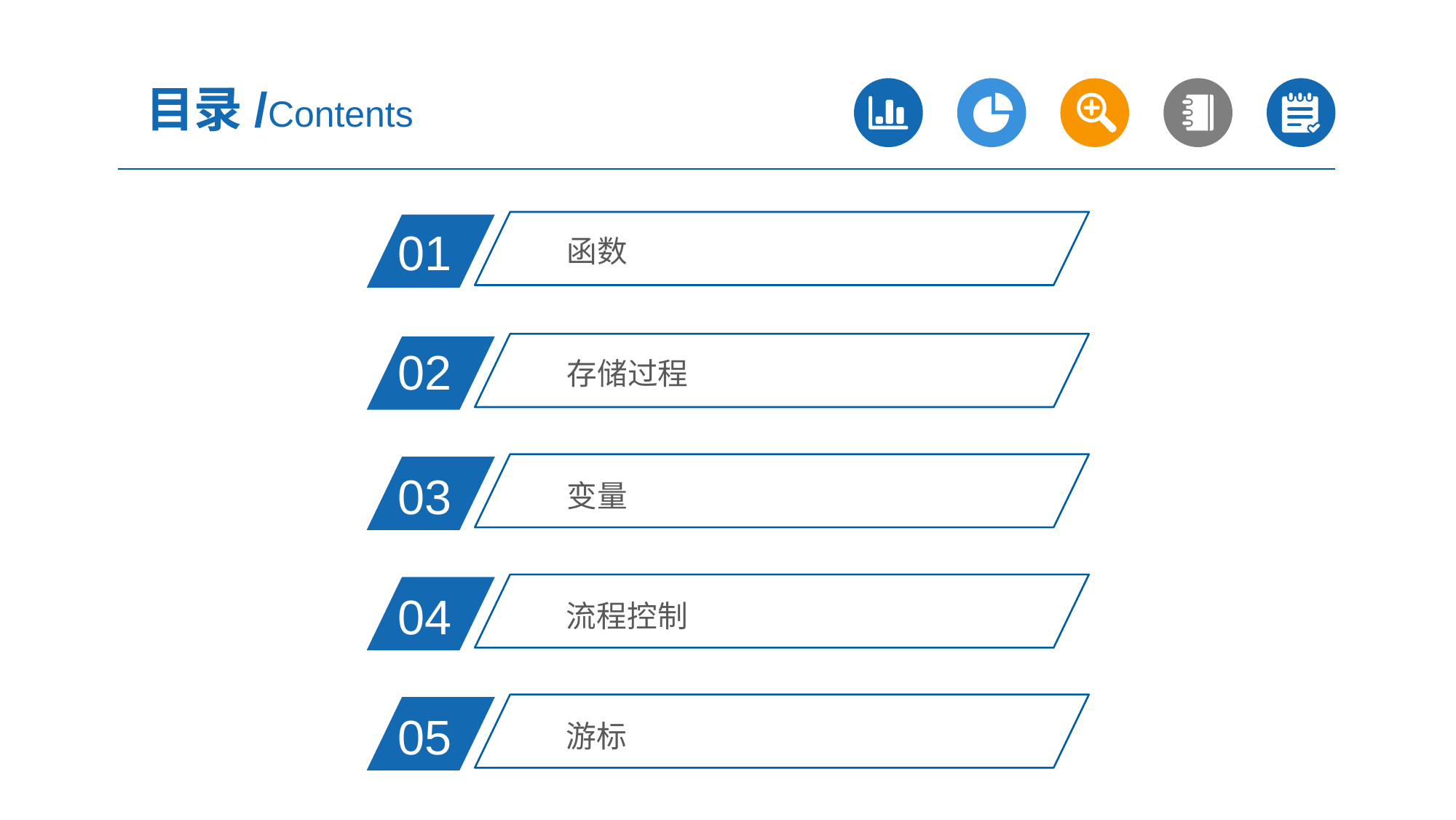

目录/Contents

函数

01

存储过程
02

变量

03

流程控制

04

游标

05